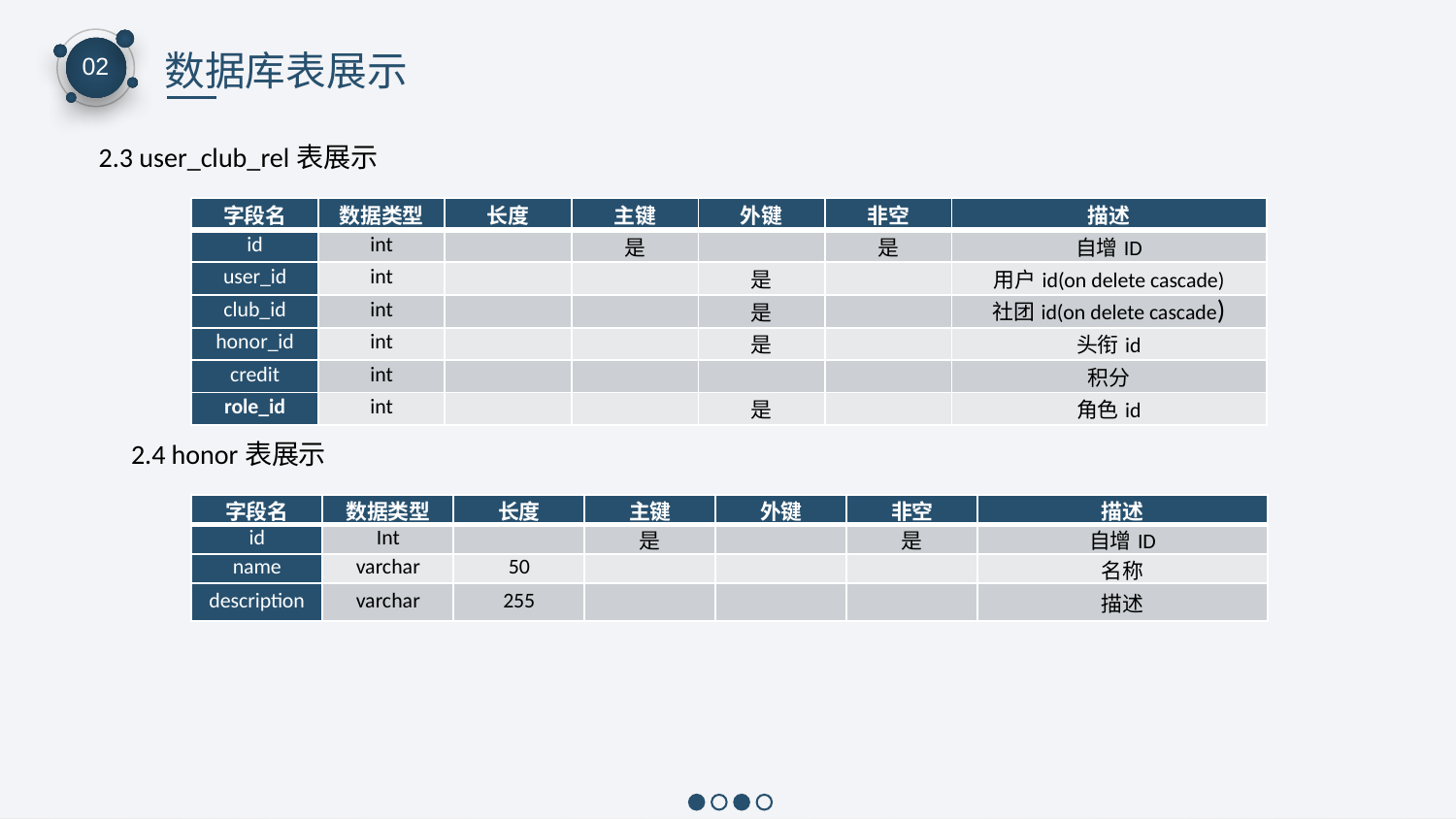

数据库表展示
02
2.3 user_club_rel表展示
| 字段名 | 数据类型 | 长度 | 主键 | 外键 | 非空 | 描述 |
| --- | --- | --- | --- | --- | --- | --- |
| id | int |  | 是 |  | 是 | 自增ID |
| user\_id | int |  |  | 是 |  | 用户id(on delete cascade) |
| club\_id | int |  |  | 是 |  | 社团id(on delete cascade) |
| honor\_id | int |  |  | 是 |  | 头衔id |
| credit | int |  |  |  |  | 积分 |
| role\_id | int |  |  | 是 |  | 角色id |
2.4 honor表展示
| 字段名 | 数据类型 | 长度 | 主键 | 外键 | 非空 | 描述 |
| --- | --- | --- | --- | --- | --- | --- |
| id | Int |  | 是 |  | 是 | 自增ID |
| name | varchar | 50 |  |  |  | 名称 |
| description | varchar | 255 |  |  |  | 描述 |